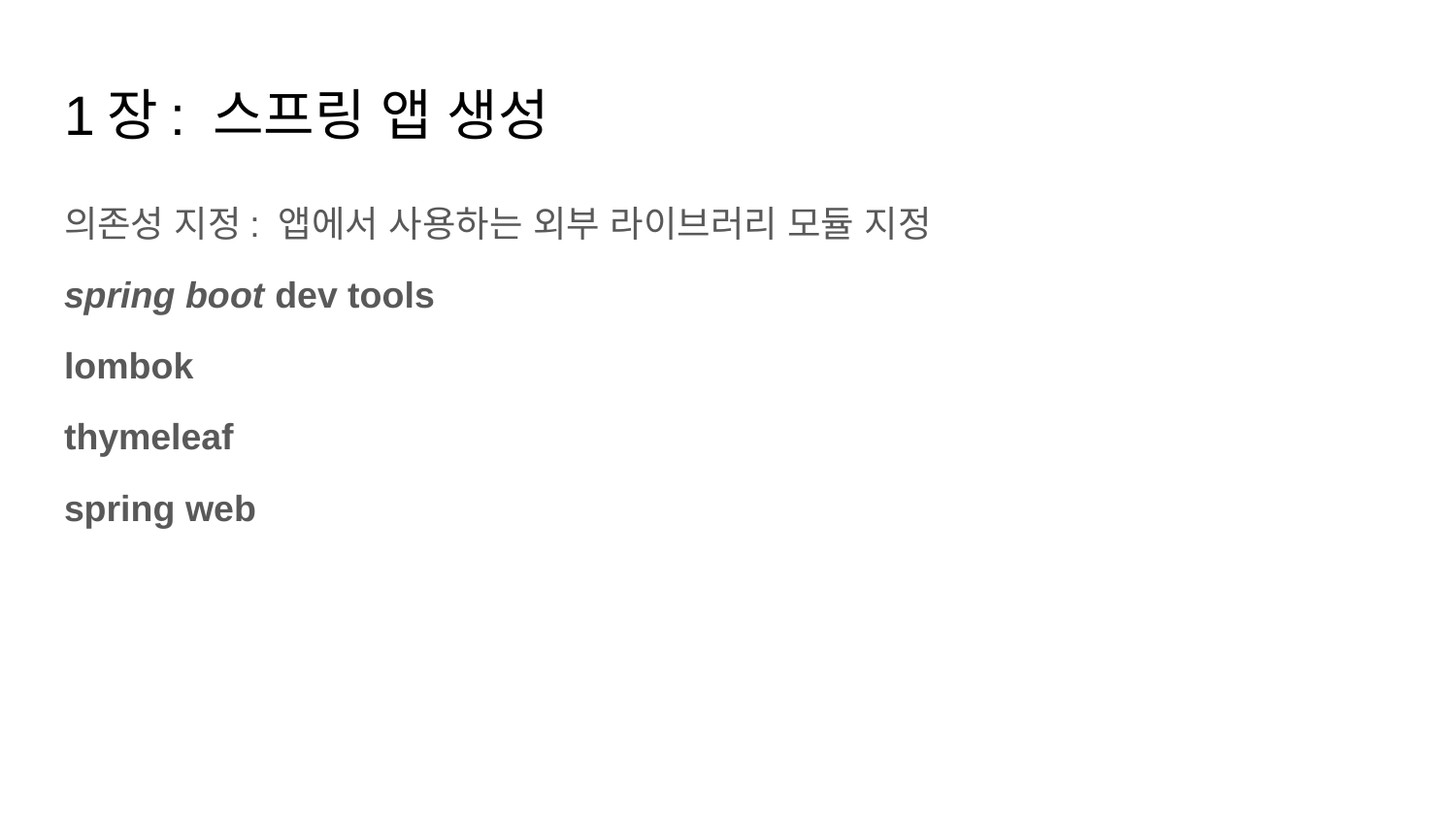

# 1장: 스프링 앱 생성

의존성 지정: 앱에서 사용하는 외부 라이브러리 모듈 지정
spring boot dev tools
lombok
thymeleaf
spring web